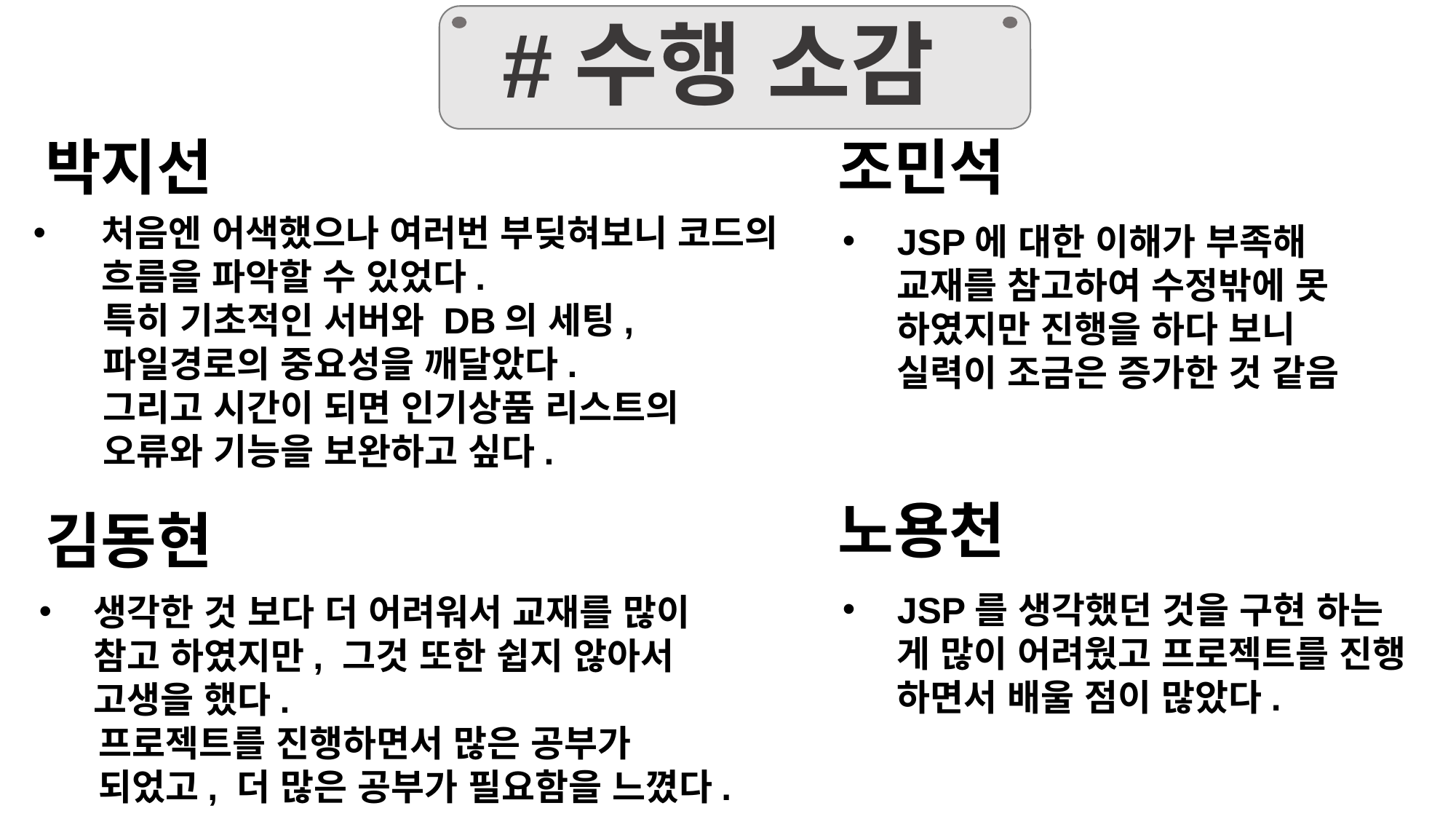

# #수행 소감

박지선
조민석
처음엔 어색했으나 여러번 부딪혀보니 코드의 흐름을 파악할 수 있었다.
      특히 기초적인 서버와 DB의 세팅,
      파일경로의 중요성을 깨달았다.
      그리고 시간이 되면 인기상품 리스트의
      오류와 기능을 보완하고 싶다.
JSP에 대한 이해가 부족해 교재를 참고하여 수정밖에 못 하였지만 진행을 하다 보니 실력이 조금은 증가한 것 같음
노용천
김동현
JSP를 생각했던 것을 구현 하는 게 많이 어려웠고 프로젝트를 진행 하면서 배울 점이 많았다.
생각한 것 보다 더 어려워서 교재를 많이 참고 하였지만, 그것 또한 쉽지 않아서 고생을 했다.
     프로젝트를 진행하면서 많은 공부가
     되었고, 더 많은 공부가 필요함을 느꼈다.